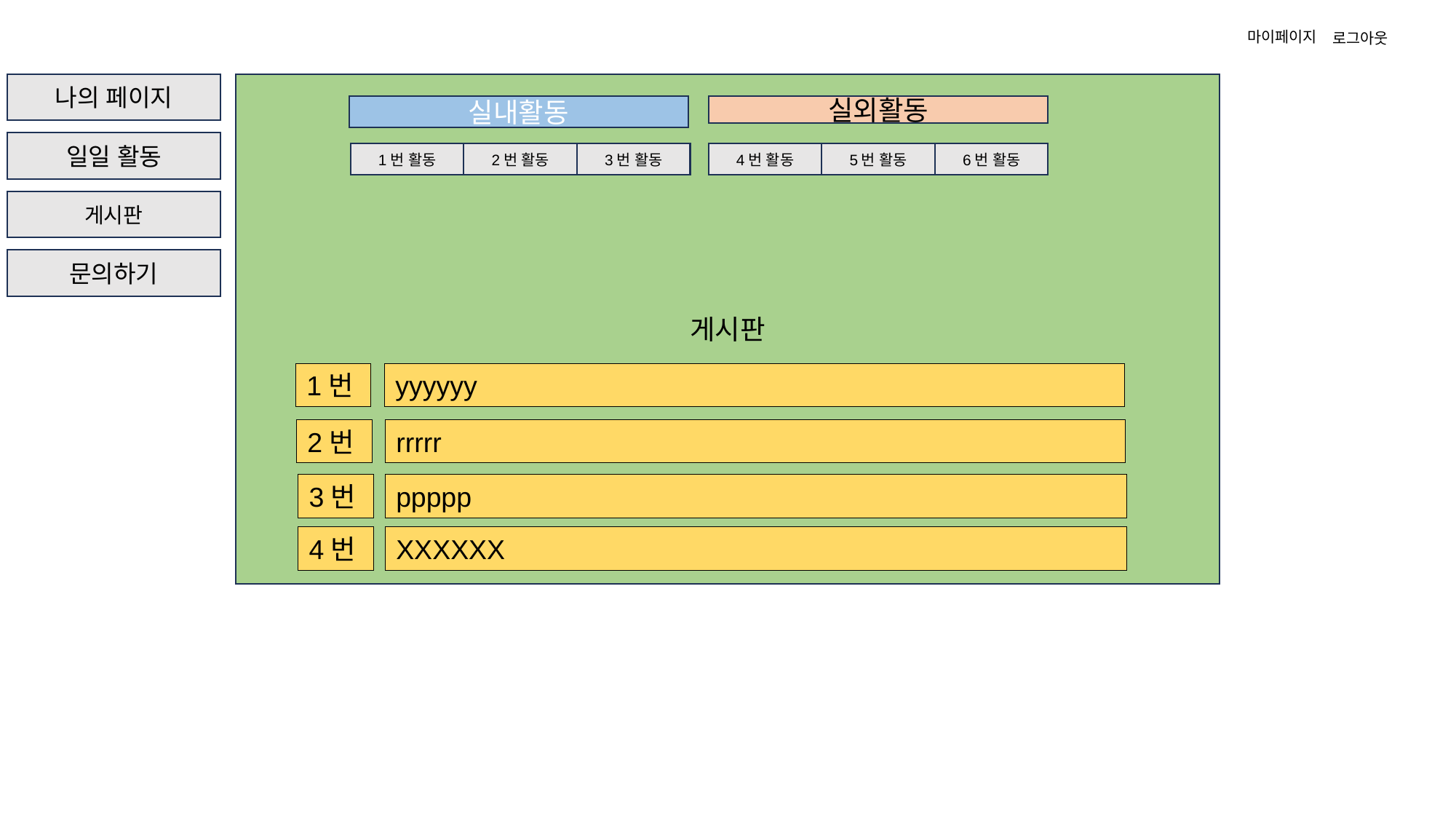

마이페이지
로그아웃
나의 페이지
게시판
실내활동
실외활동
일일 활동
1번 활동
2번 활동
3번 활동
6번 활동
5번 활동
4번 활동
게시판
문의하기
1번
yyyyyy
2번
rrrrr
3번
ppppp
4번
XXXXXX